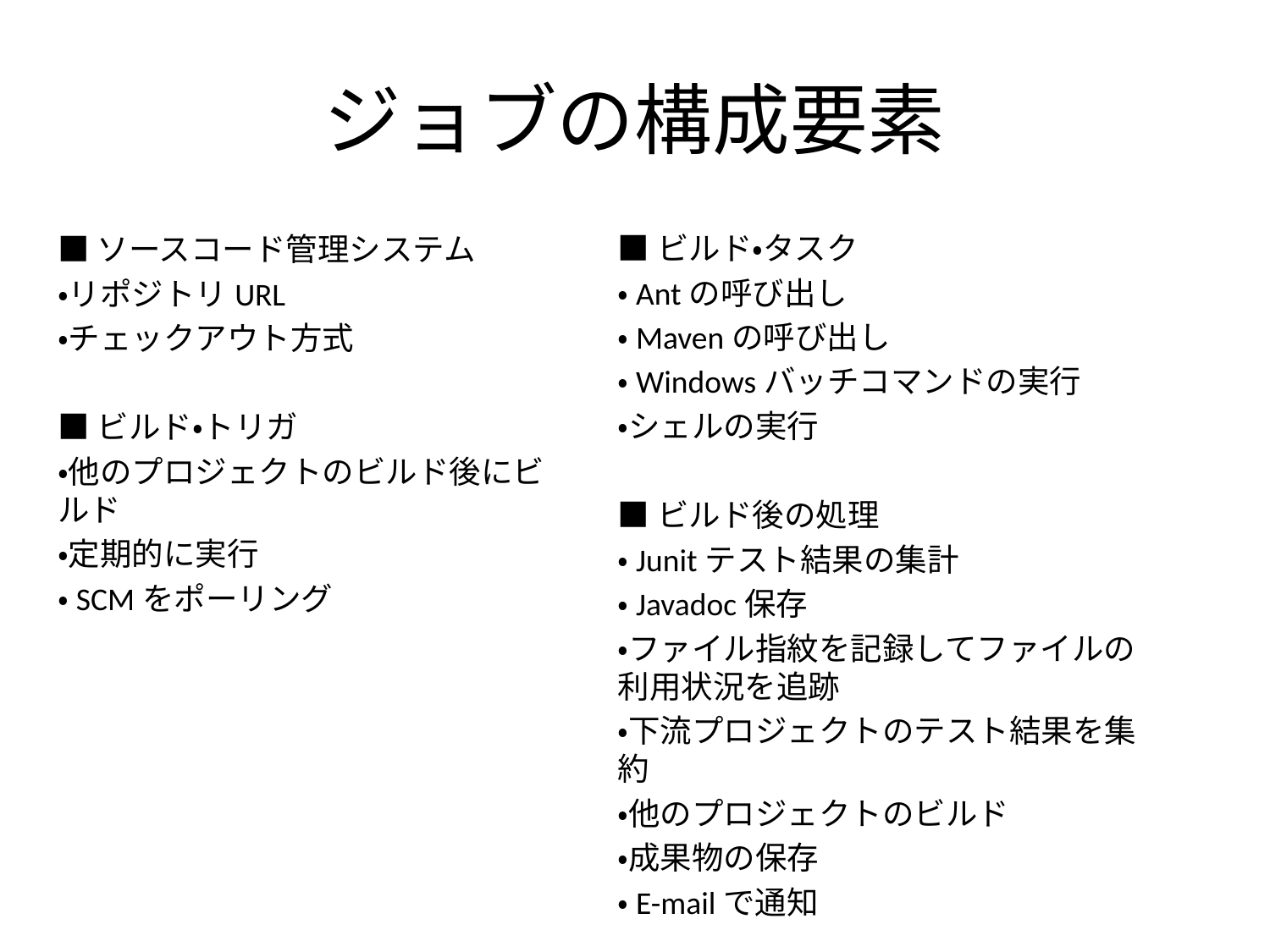

# ジョブの構成要素
■ビルド・タスク
・Antの呼び出し
・Mavenの呼び出し
・Windowsバッチコマンドの実行
・シェルの実行

■ビルド後の処理
・Junitテスト結果の集計
・Javadoc保存
・ファイル指紋を記録してファイルの利用状況を追跡
・下流プロジェクトのテスト結果を集約
・他のプロジェクトのビルド
・成果物の保存
・E-mailで通知

■ソースコード管理システム
・リポジトリURL
・チェックアウト方式

■ビルド・トリガ
・他のプロジェクトのビルド後にビルド
・定期的に実行
・SCMをポーリング